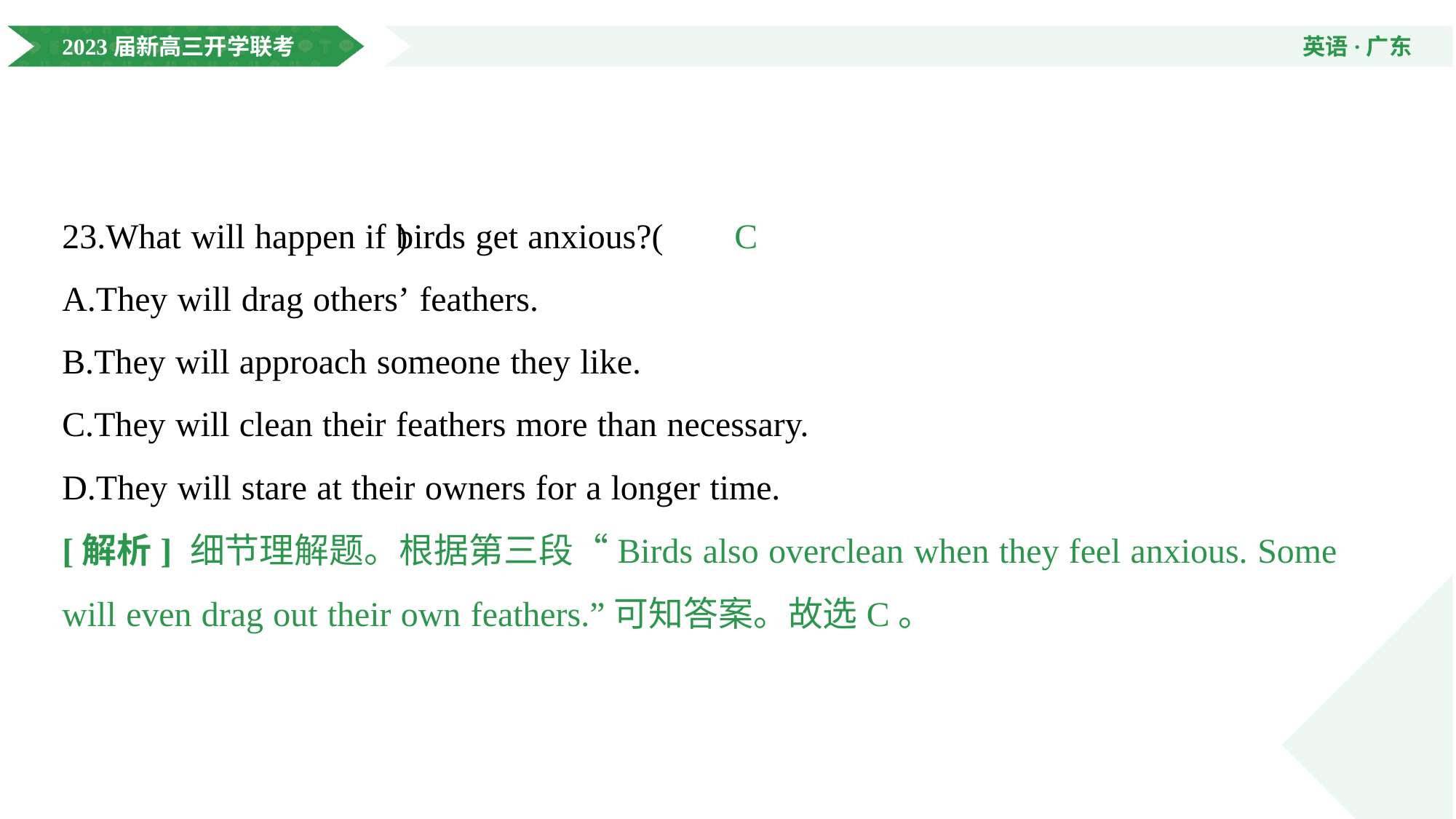

23.What will happen if birds get anxious?( @5@   )
A.They will drag others’ feathers.
B.They will approach someone they like.
C.They will clean their feathers more than necessary.
D.They will stare at their owners for a longer time.
C
[解析] 细节理解题。根据第三段“Birds also overclean when they feel anxious. Some will even drag out their own feathers.”可知答案。故选C。